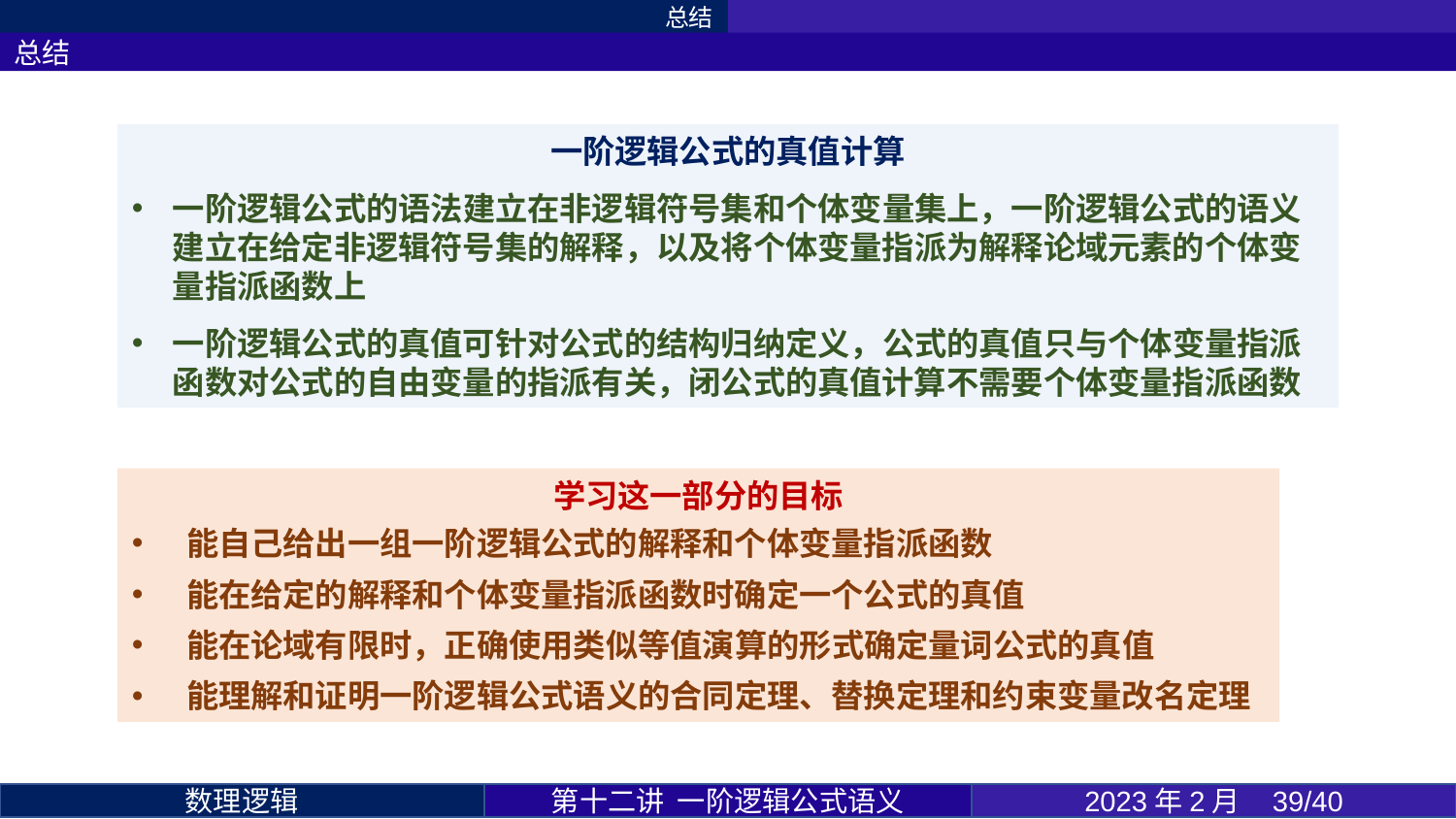

总结
总结
一阶逻辑公式的真值计算
一阶逻辑公式的语法建立在非逻辑符号集和个体变量集上，一阶逻辑公式的语义建立在给定非逻辑符号集的解释，以及将个体变量指派为解释论域元素的个体变量指派函数上
一阶逻辑公式的真值可针对公式的结构归纳定义，公式的真值只与个体变量指派函数对公式的自由变量的指派有关，闭公式的真值计算不需要个体变量指派函数
学习这一部分的目标
能自己给出一组一阶逻辑公式的解释和个体变量指派函数
能在给定的解释和个体变量指派函数时确定一个公式的真值
能在论域有限时，正确使用类似等值演算的形式确定量词公式的真值
能理解和证明一阶逻辑公式语义的合同定理、替换定理和约束变量改名定理
第十二讲  一阶逻辑公式语义
2023年2月    39/40
数理逻辑